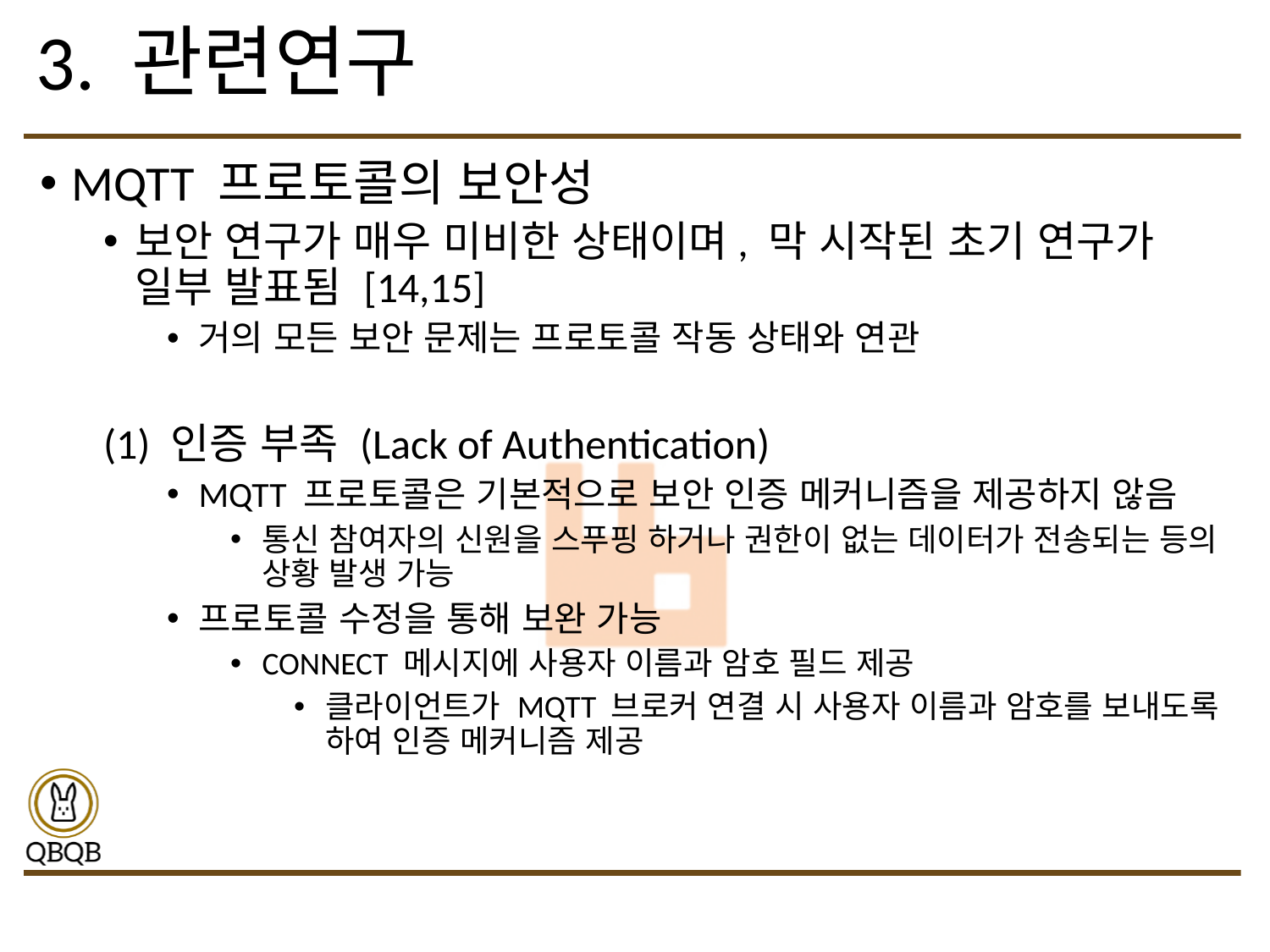

# 3. 관련연구
MQTT 프로토콜의 보안성
보안 연구가 매우 미비한 상태이며, 막 시작된 초기 연구가 일부 발표됨 [14,15]
거의 모든 보안 문제는 프로토콜 작동 상태와 연관

(1) 인증 부족 (Lack of Authentication)
MQTT 프로토콜은 기본적으로 보안 인증 메커니즘을 제공하지 않음
통신 참여자의 신원을 스푸핑 하거나 권한이 없는 데이터가 전송되는 등의 상황 발생 가능
프로토콜 수정을 통해 보완 가능
CONNECT 메시지에 사용자 이름과 암호 필드 제공
클라이언트가 MQTT 브로커 연결 시 사용자 이름과 암호를 보내도록 하여 인증 메커니즘 제공